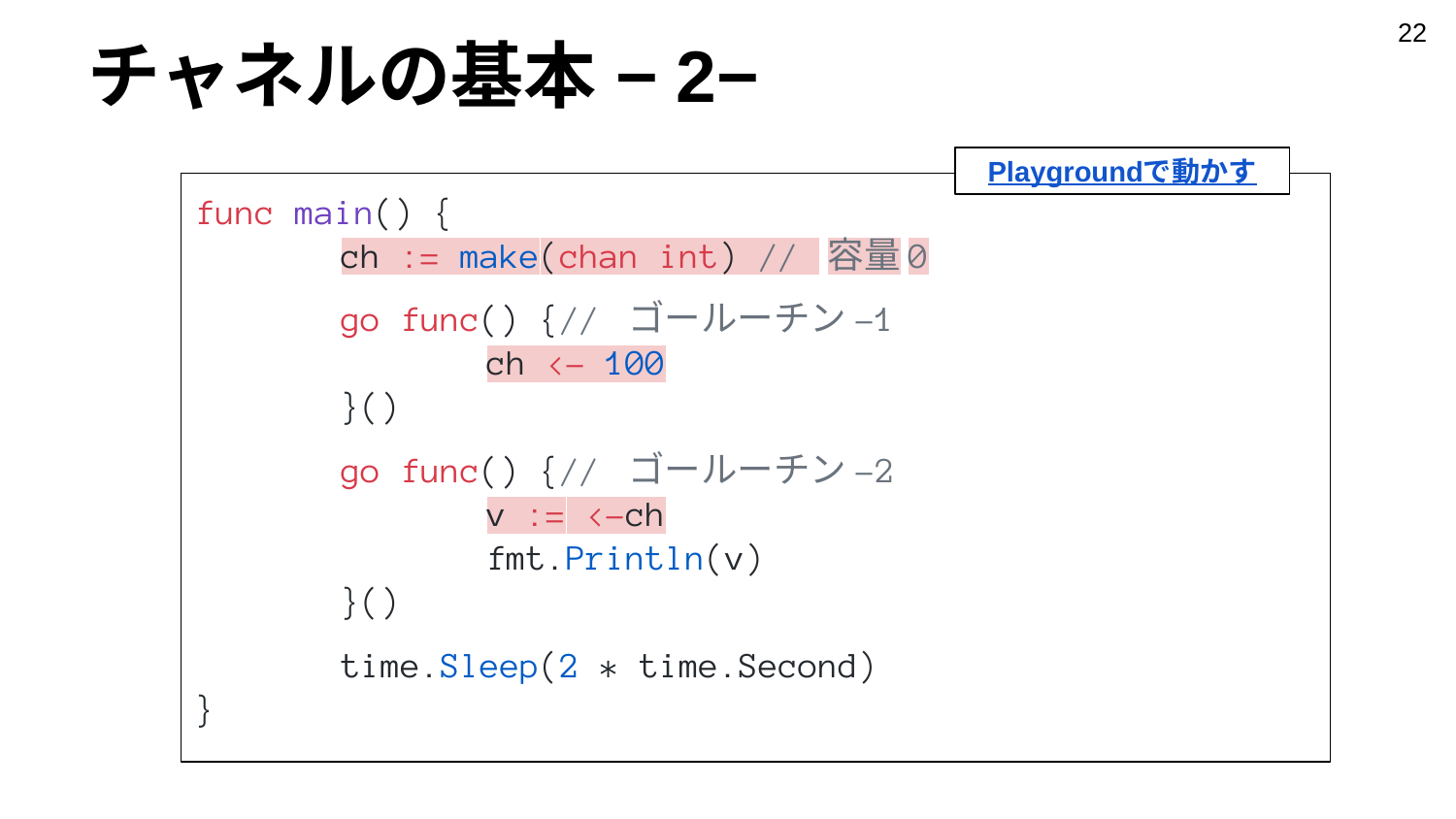

22
# チャネルの基本 −2−
Playgroundで動かす
func main() {
	ch := make(chan int) // 容量0
	go func() {// ゴールーチン-1
		ch <- 100
	}()
	go func() {// ゴールーチン-2
		v := <-ch
		fmt.Println(v)
	}()
	time.Sleep(2 * time.Second)
}